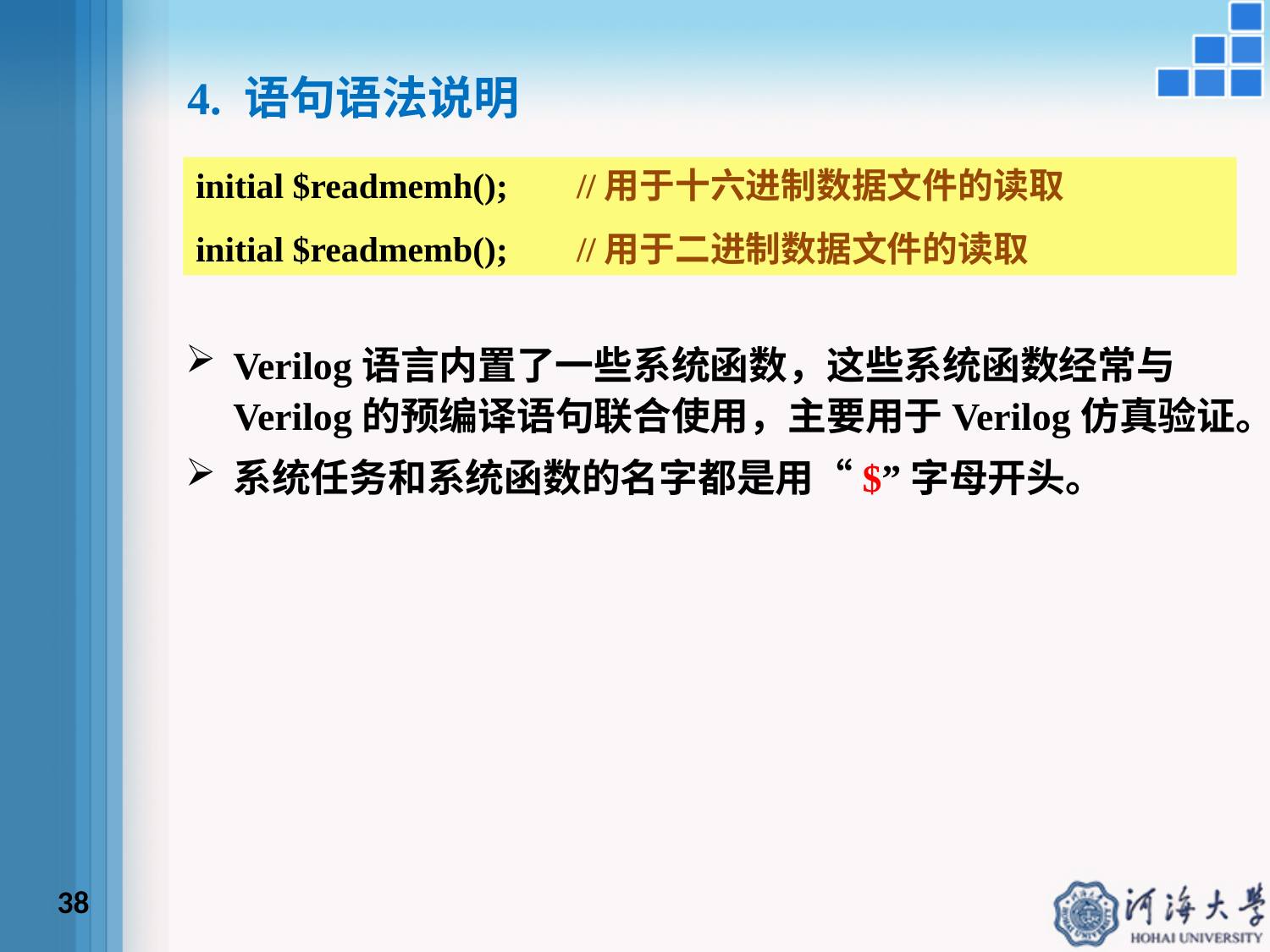

4. 语句语法说明
initial $readmemh();	//用于十六进制数据文件的读取
initial $readmemb();	//用于二进制数据文件的读取
Verilog语言内置了一些系统函数，这些系统函数经常与Verilog的预编译语句联合使用，主要用于Verilog仿真验证。
系统任务和系统函数的名字都是用“$”字母开头。
38